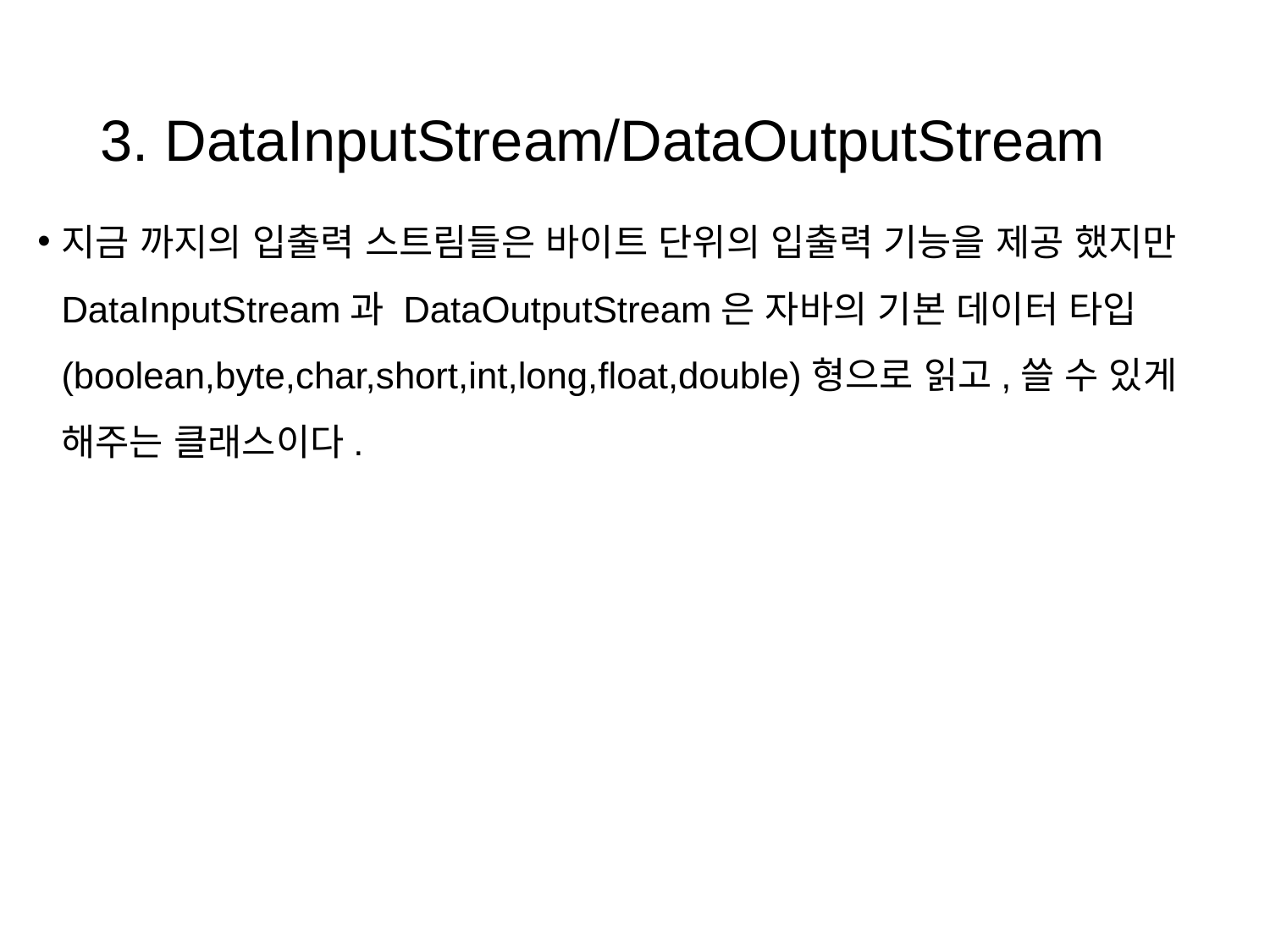

# 3. DataInputStream/DataOutputStream
지금 까지의 입출력 스트림들은 바이트 단위의 입출력 기능을 제공 했지만 DataInputStream과 DataOutputStream은 자바의 기본 데이터 타입(boolean,byte,char,short,int,long,float,double)형으로 읽고,쓸 수 있게 해주는 클래스이다.